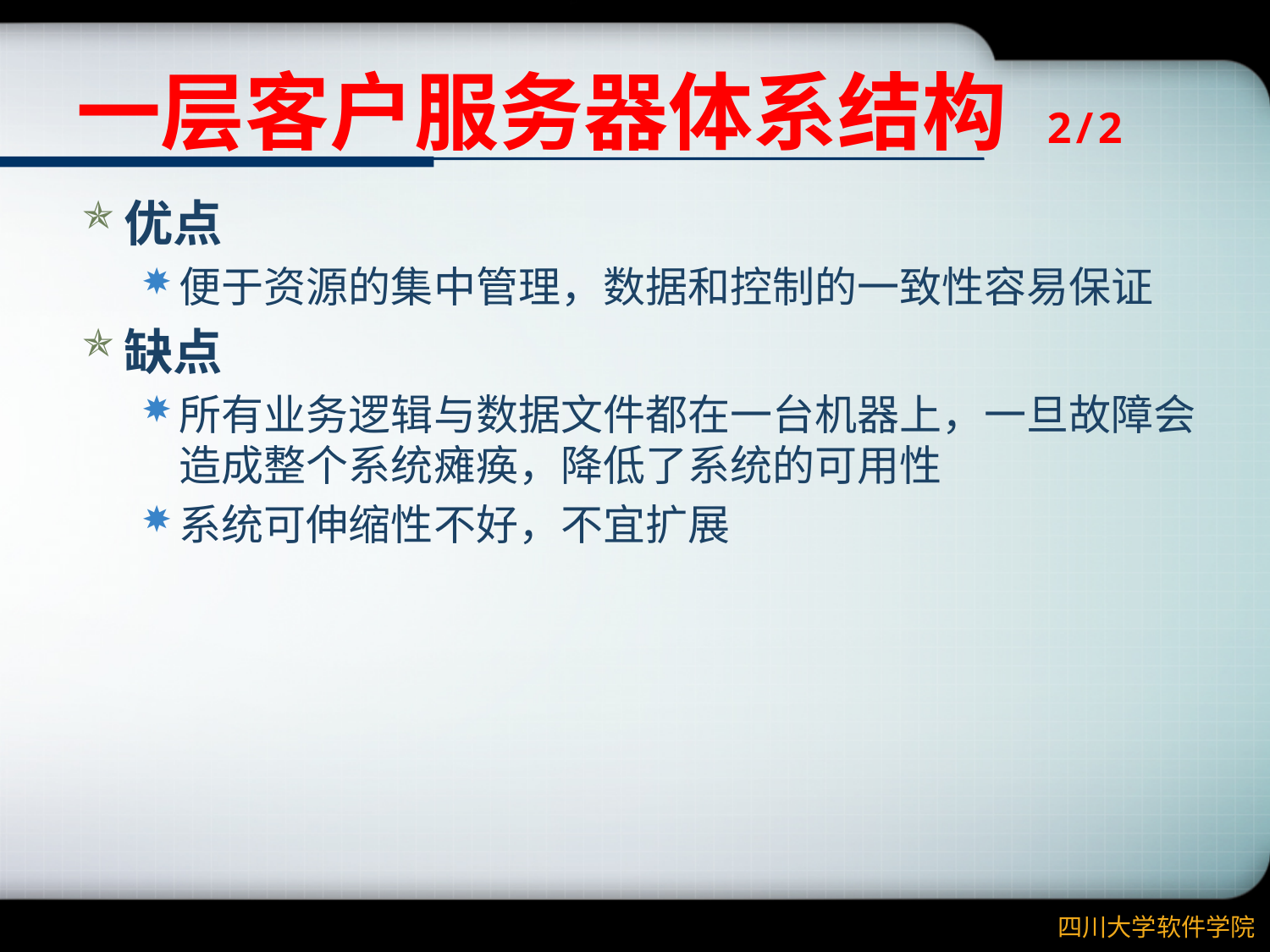

# 一层客户服务器体系结构 2/2
优点
便于资源的集中管理，数据和控制的一致性容易保证
缺点
所有业务逻辑与数据文件都在一台机器上，一旦故障会造成整个系统瘫痪，降低了系统的可用性
系统可伸缩性不好，不宜扩展